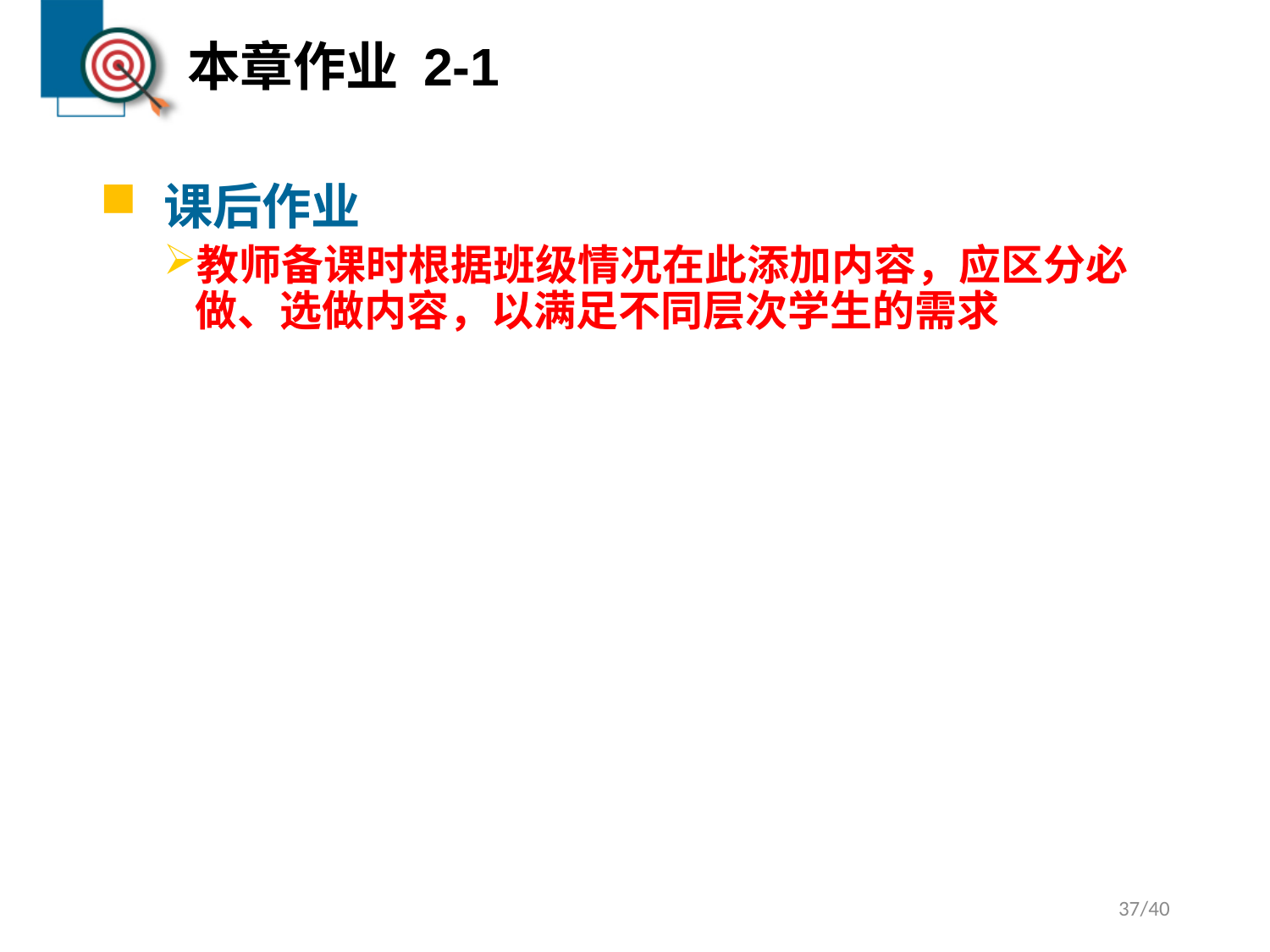

# 本章作业 2-1
课后作业
教师备课时根据班级情况在此添加内容，应区分必做、选做内容，以满足不同层次学生的需求
37/40